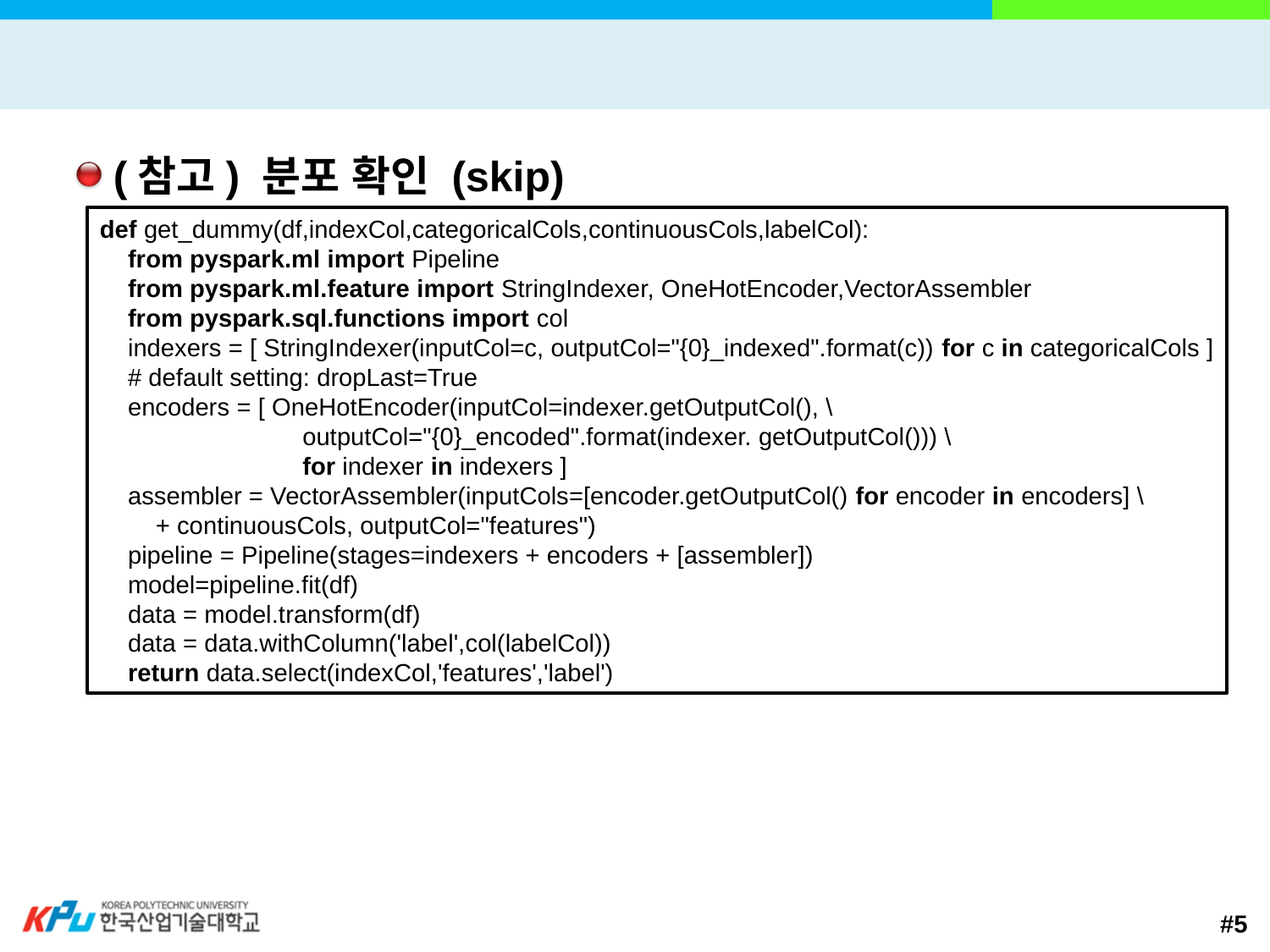

#
(참고) 분포 확인 (skip)
def get_dummy(df,indexCol,categoricalCols,continuousCols,labelCol):
    from pyspark.ml import Pipeline
    from pyspark.ml.feature import StringIndexer, OneHotEncoder,VectorAssembler
    from pyspark.sql.functions import col
    indexers = [ StringIndexer(inputCol=c, outputCol="{0}_indexed".format(c)) for c in categoricalCols ]
    # default setting: dropLast=True
    encoders = [ OneHotEncoder(inputCol=indexer.getOutputCol(), \
                             outputCol="{0}_encoded".format(indexer. getOutputCol())) \
                             for indexer in indexers ]
    assembler = VectorAssembler(inputCols=[encoder.getOutputCol() for encoder in encoders] \
        + continuousCols, outputCol="features")
    pipeline = Pipeline(stages=indexers + encoders + [assembler])
    model=pipeline.fit(df)
    data = model.transform(df)
    data = data.withColumn('label',col(labelCol))
    return data.select(indexCol,'features','label')